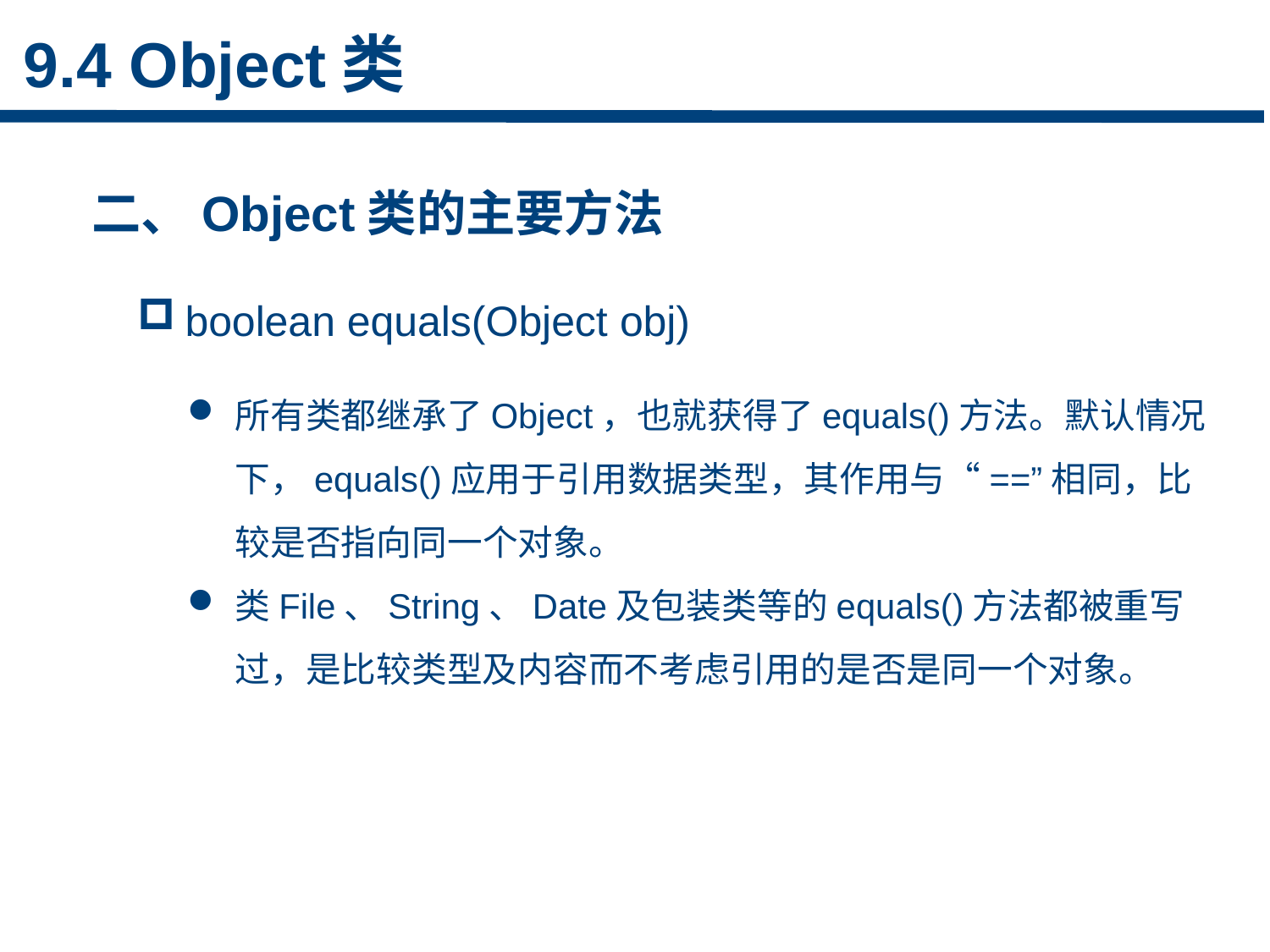

9.4 Object类
二、Object类的主要方法
boolean equals(Object obj)
点击添加文本
所有类都继承了Object，也就获得了equals()方法。默认情况下，equals()应用于引用数据类型，其作用与“==”相同，比较是否指向同一个对象。
类File、String、Date及包装类等的equals()方法都被重写过，是比较类型及内容而不考虑引用的是否是同一个对象。

点击添加文本
点击添加文本
点击添加文本